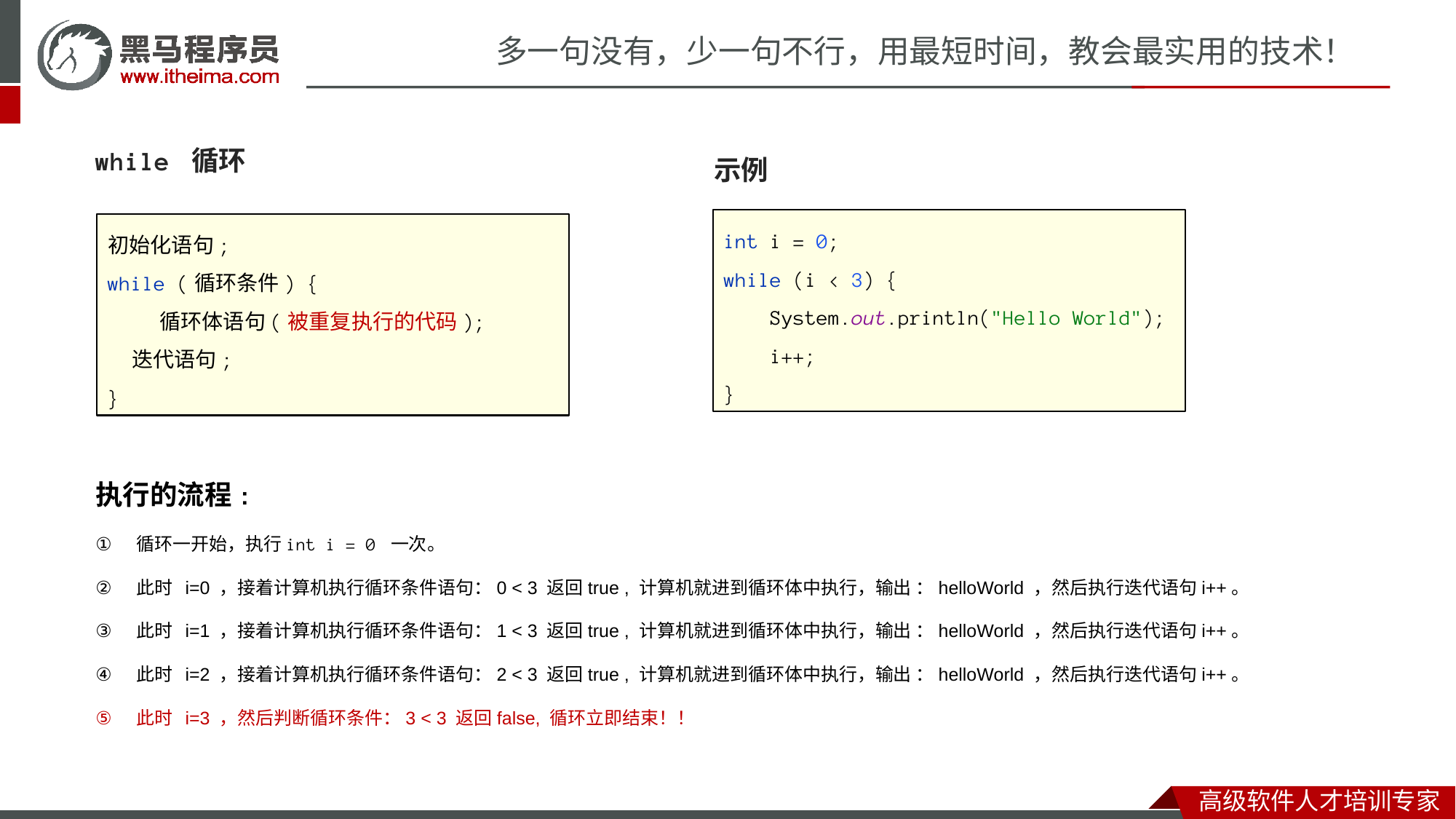

while 循环
示例
int i = 0;
while (i < 3) {
    System.out.println("Hello World");
    i++;
}
初始化语句;
while (循环条件) {
    循环体语句(被重复执行的代码);
    迭代语句;
}
执行的流程:
循环一开始，执行int i = 0 一次。
此时  i=0 ，接着计算机执行循环条件语句：0 < 3 返回true , 计算机就进到循环体中执行，输出 ：helloWorld ，然后执行迭代语句i++。
此时  i=1 ，接着计算机执行循环条件语句：1 < 3 返回true , 计算机就进到循环体中执行，输出 ：helloWorld ，然后执行迭代语句i++。
此时  i=2 ，接着计算机执行循环条件语句：2 < 3 返回true , 计算机就进到循环体中执行，输出 ：helloWorld ，然后执行迭代语句i++。
此时  i=3 ，然后判断循环条件：3 < 3 返回false, 循环立即结束！！